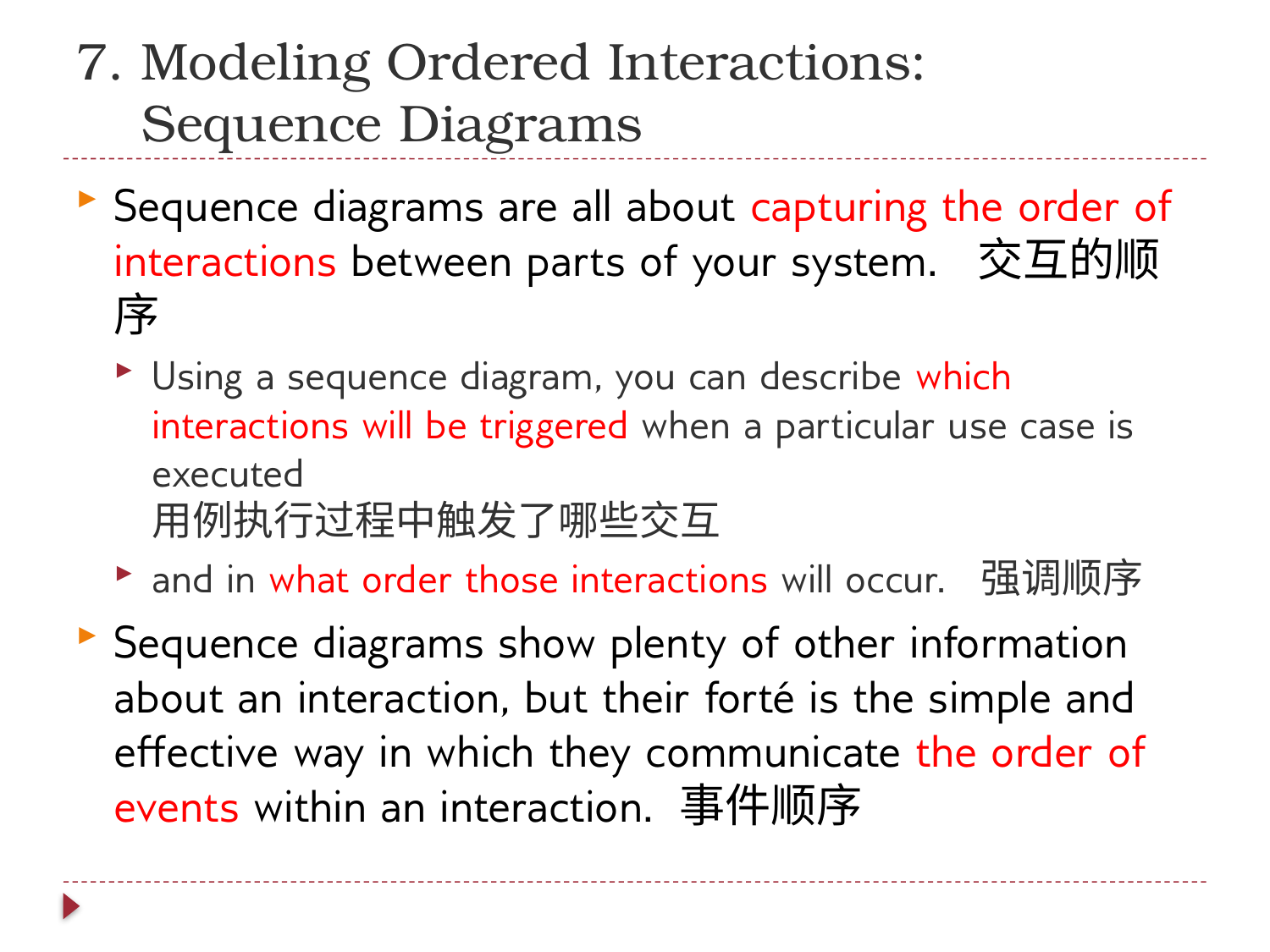

# 7. Modeling Ordered Interactions: Sequence Diagrams
Sequence diagrams are all about capturing the order of interactions between parts of your system.  交互的顺序
Using a sequence diagram, you can describe which interactions will be triggered when a particular use case is executed
用例执行过程中触发了哪些交互
and in what order those interactions will occur.  强调顺序
Sequence diagrams show plenty of other information about an interaction, but their forté is the simple and effective way in which they communicate the order of events within an interaction. 事件顺序